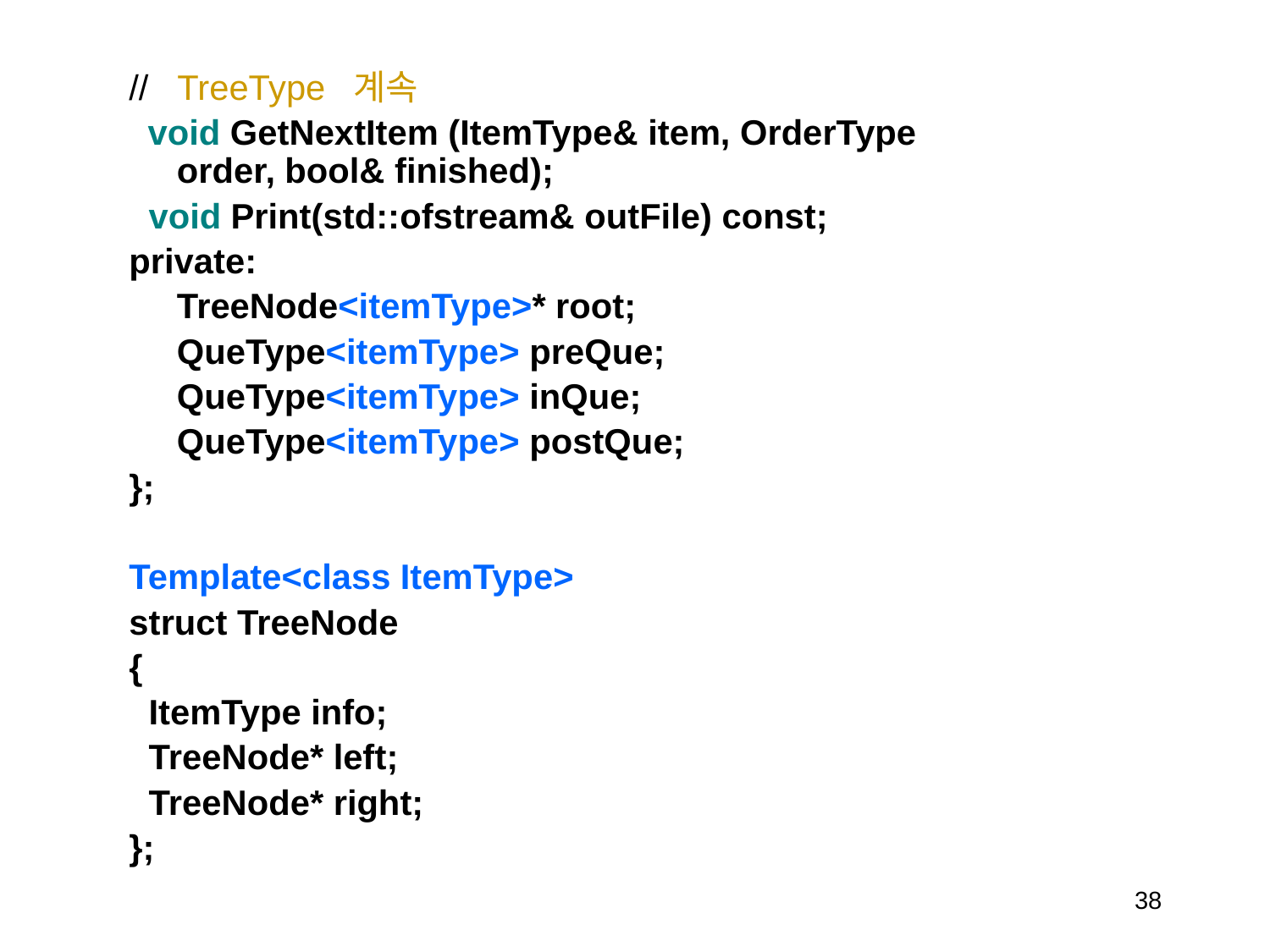

//   TreeType  계속
  void GetNextItem (ItemType& item, OrderType 		order, bool& finished);
  void Print(std::ofstream& outFile) const;
private:
	TreeNode<itemType>* root;
	QueType<itemType> preQue;
	QueType<itemType> inQue;
	QueType<itemType> postQue;
};

Template<class ItemType>
struct TreeNode
{
  ItemType info;
  TreeNode* left;
  TreeNode* right;
};
38